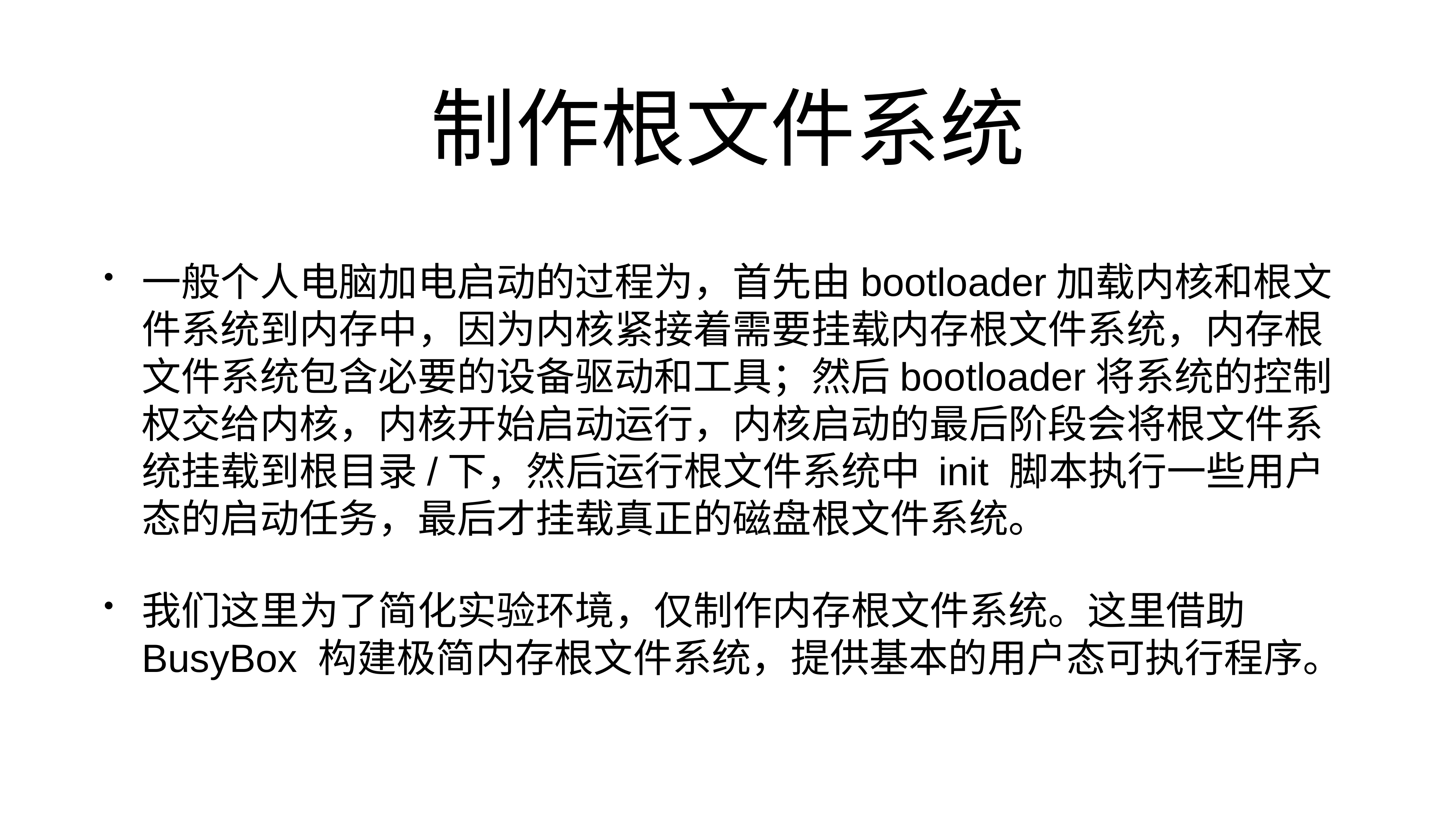

# 制作根文件系统
一般个人电脑加电启动的过程为，首先由bootloader加载内核和根文件系统到内存中，因为内核紧接着需要挂载内存根文件系统，内存根文件系统包含必要的设备驱动和工具；然后bootloader将系统的控制权交给内核，内核开始启动运行，内核启动的最后阶段会将根文件系统挂载到根目录/下，然后运行根文件系统中 init 脚本执行一些用户态的启动任务，最后才挂载真正的磁盘根文件系统。
我们这里为了简化实验环境，仅制作内存根文件系统。这里借助 BusyBox 构建极简内存根文件系统，提供基本的用户态可执行程序。